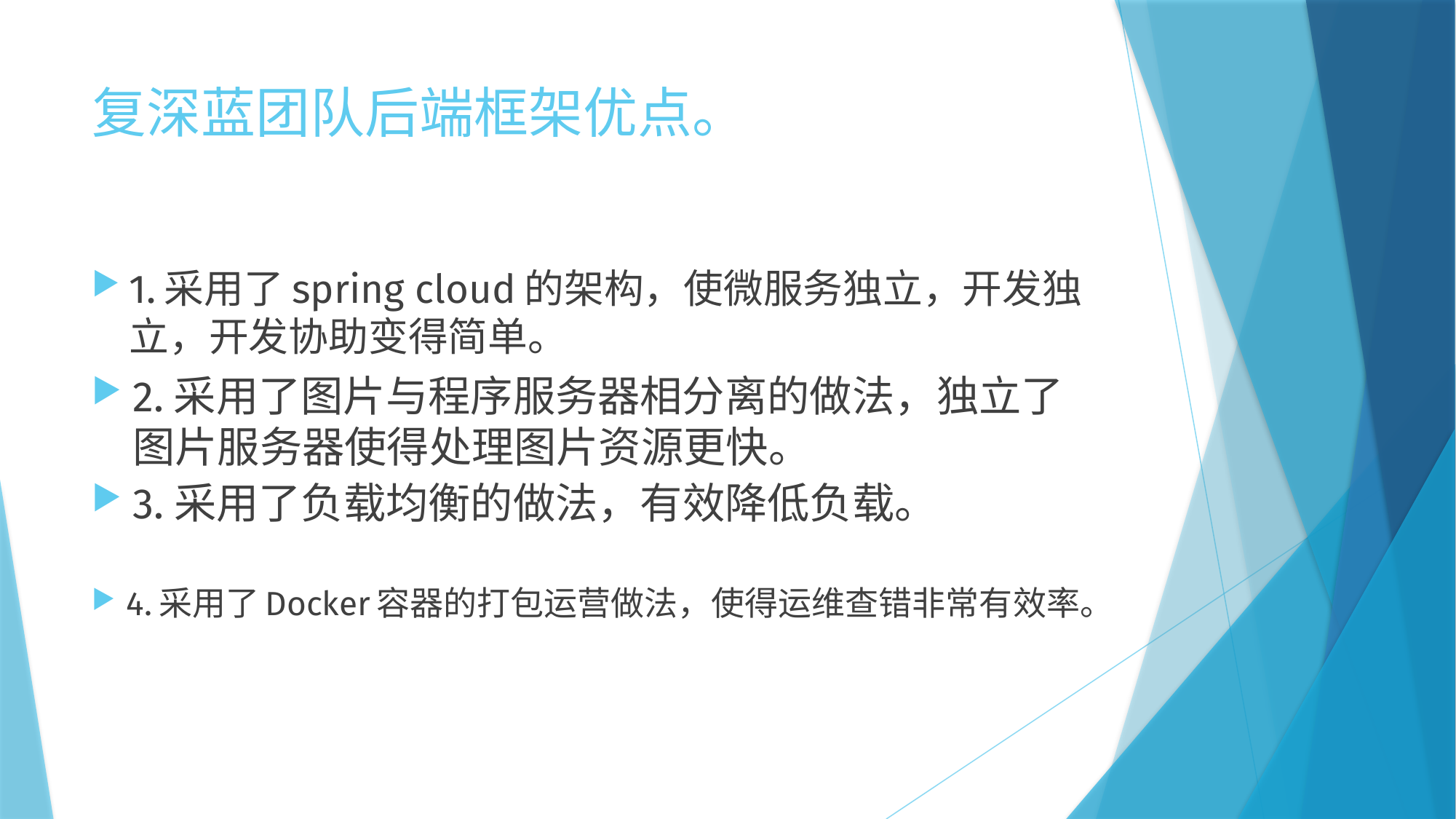

# 复深蓝团队后端框架优点。
1.采用了spring cloud的架构，使微服务独立，开发独立，开发协助变得简单。

2.采用了图片与程序服务器相分离的做法，独立了图片服务器使得处理图片资源更快。

3.采用了负载均衡的做法，有效降低负载。

4.采用了Docker容器的打包运营做法，使得运维查错非常有效率。